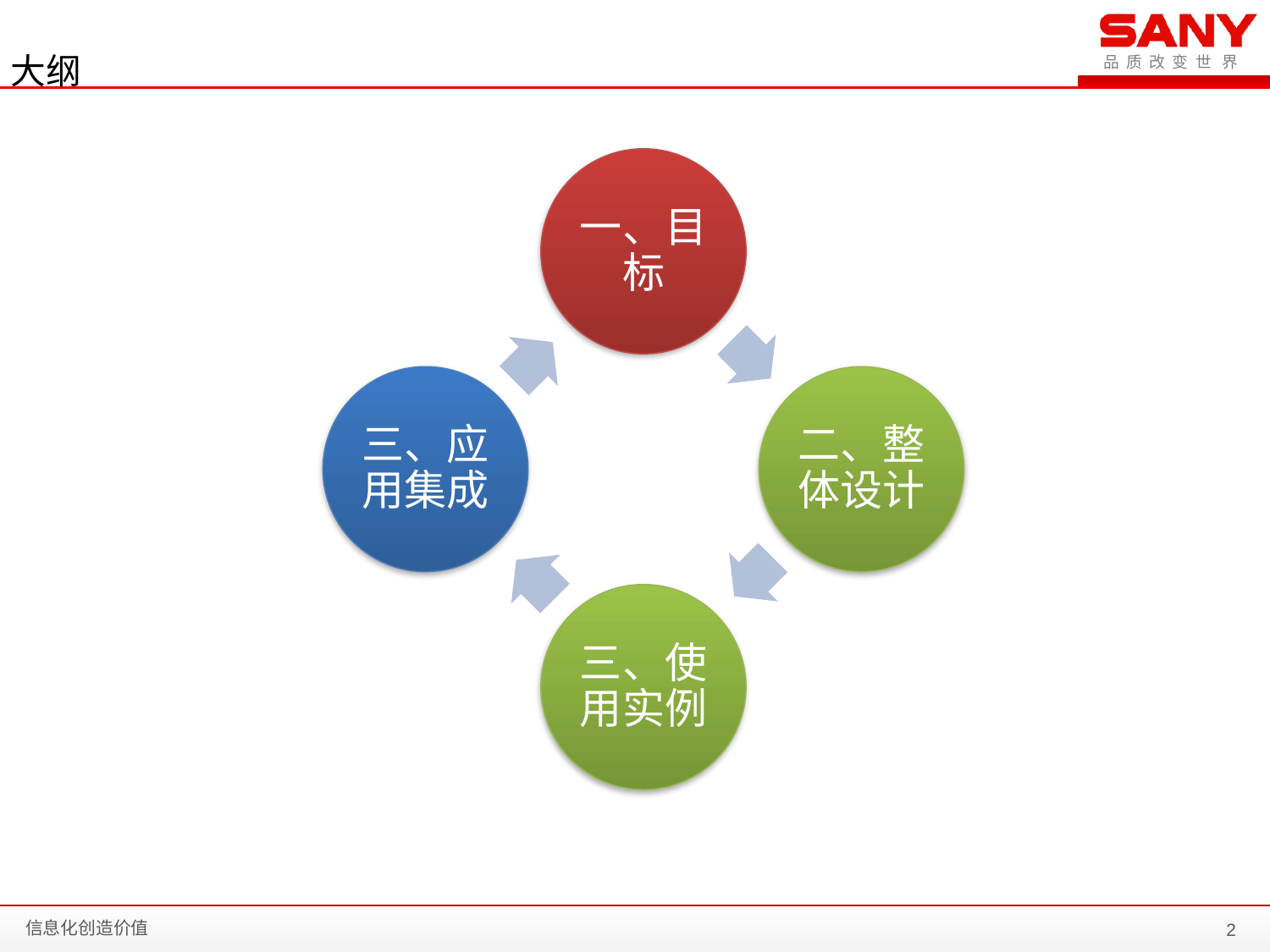

# 大纲
一、目标

二、整体设计

三、使用实例

三、应用集成

2
信息化创造价值